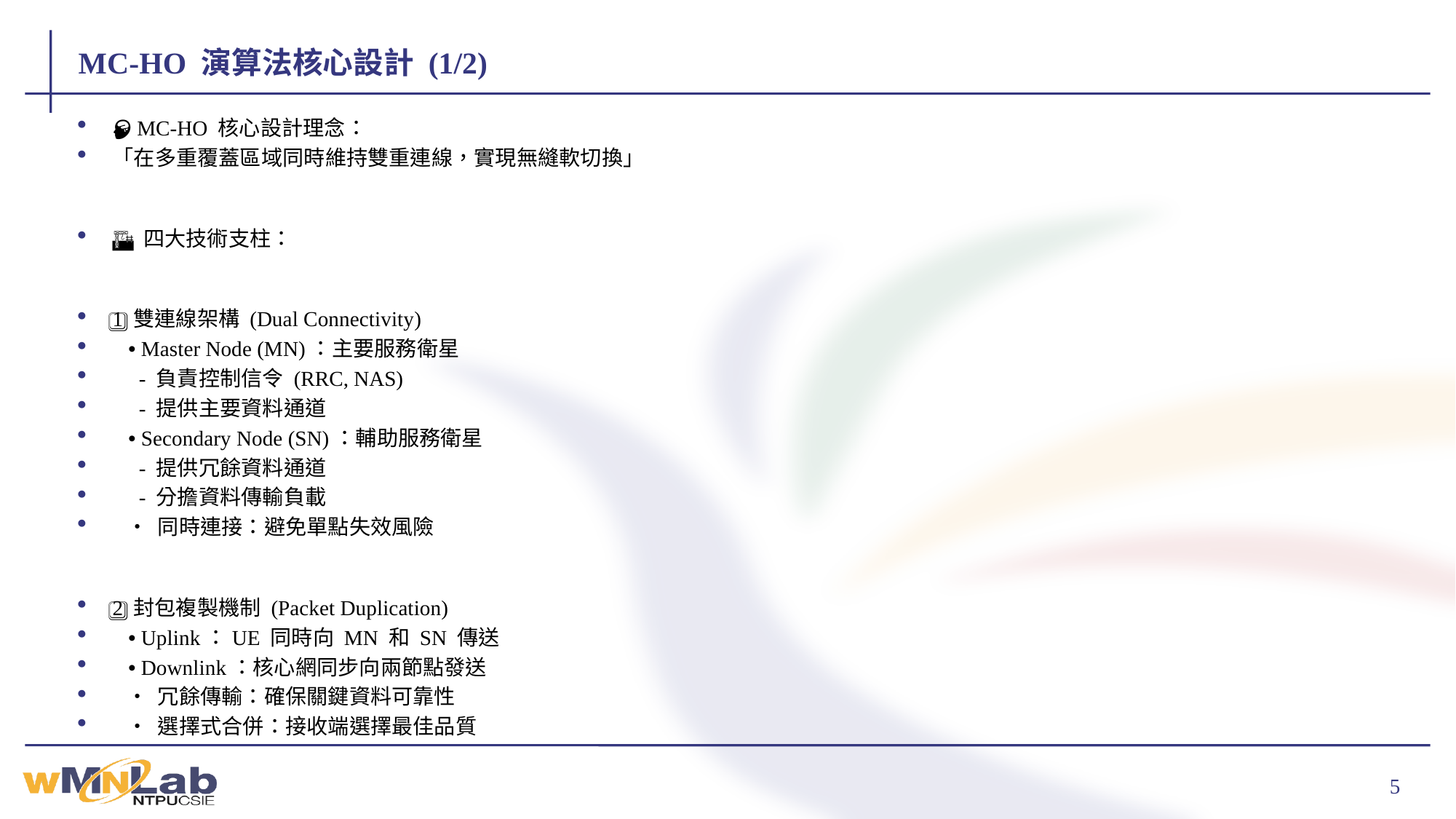

# MC-HO 演算法核心設計 (1/2)
🧠 MC-HO 核心設計理念：
「在多重覆蓋區域同時維持雙重連線，實現無縫軟切換」

🏗️ 四大技術支柱：

1️⃣ 雙連線架構 (Dual Connectivity)
   • Master Node (MN)：主要服務衛星
     - 負責控制信令 (RRC, NAS)
     - 提供主要資料通道
   • Secondary Node (SN)：輔助服務衛星
     - 提供冗餘資料通道
     - 分擔資料傳輸負載
   • 同時連接：避免單點失效風險

2️⃣ 封包複製機制 (Packet Duplication)
   • Uplink：UE 同時向 MN 和 SN 傳送
   • Downlink：核心網同步向兩節點發送
   • 冗餘傳輸：確保關鍵資料可靠性
   • 選擇式合併：接收端選擇最佳品質